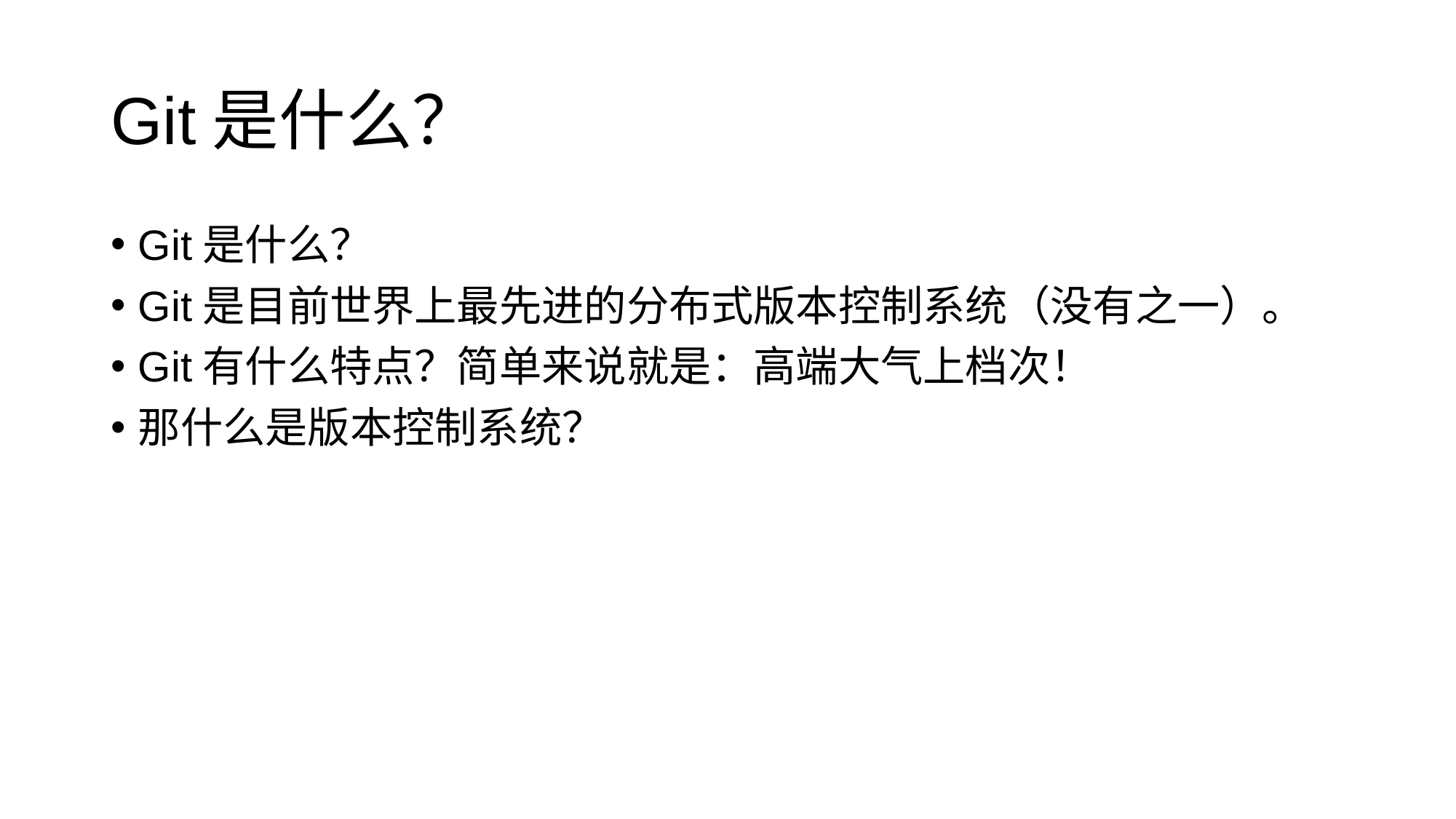

# Git是什么？
Git是什么？
Git是目前世界上最先进的分布式版本控制系统（没有之一）。
Git有什么特点？简单来说就是：高端大气上档次！
那什么是版本控制系统？